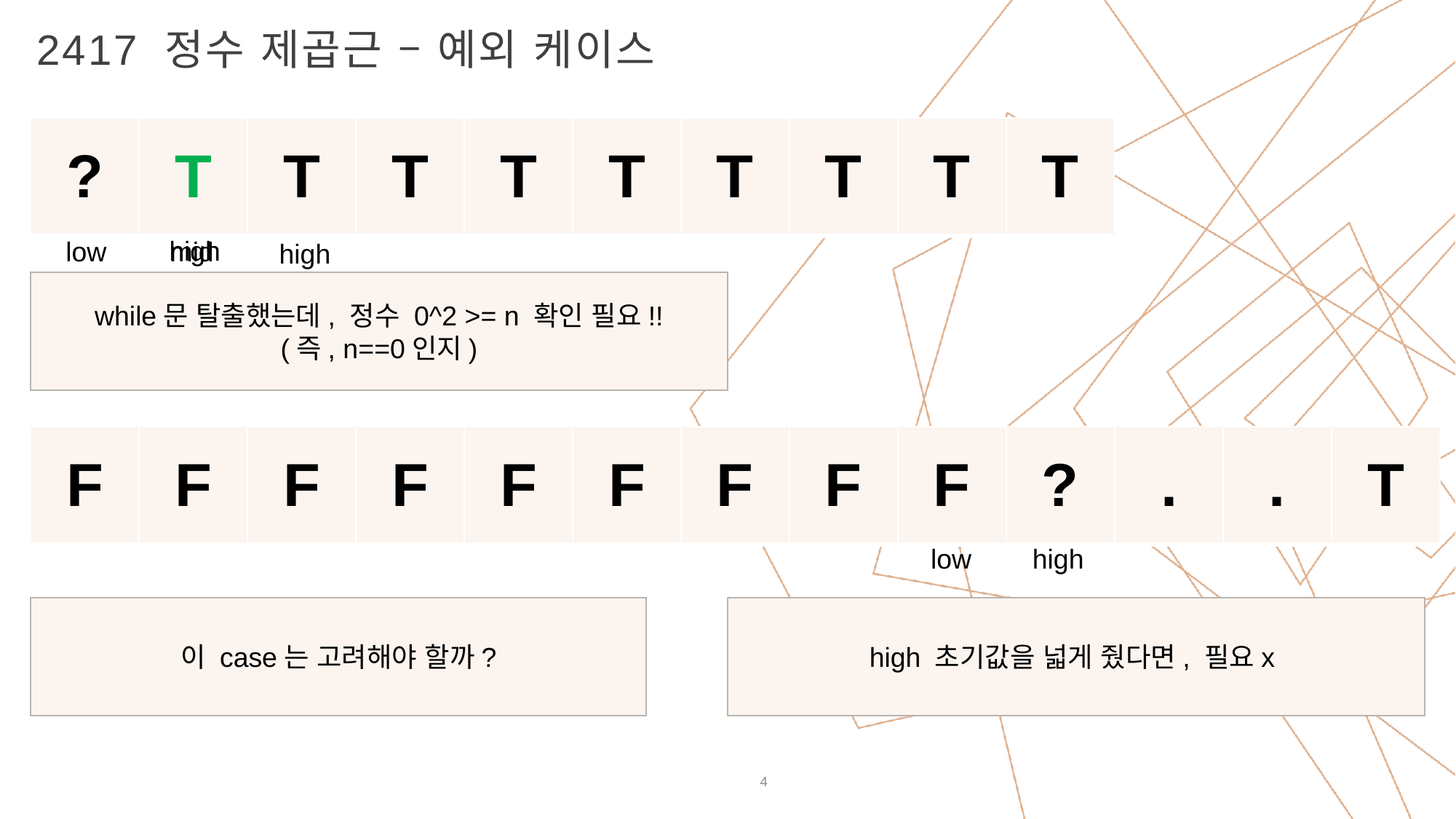

# 2417 정수 제곱근 – 예외 케이스
| ? | T | T | T | T | T | T | T | T | T |
| --- | --- | --- | --- | --- | --- | --- | --- | --- | --- |
high
low
mid
high
while문 탈출했는데, 정수 0^2 >= n 확인 필요!!
(즉, n==0인지)
| F | F | F | F | F | F | F | F | F | ? |
| --- | --- | --- | --- | --- | --- | --- | --- | --- | --- |
| . | . | T |
| --- | --- | --- |
low
high
이 case는 고려해야 할까?
high 초기값을 넓게 줬다면, 필요x
4